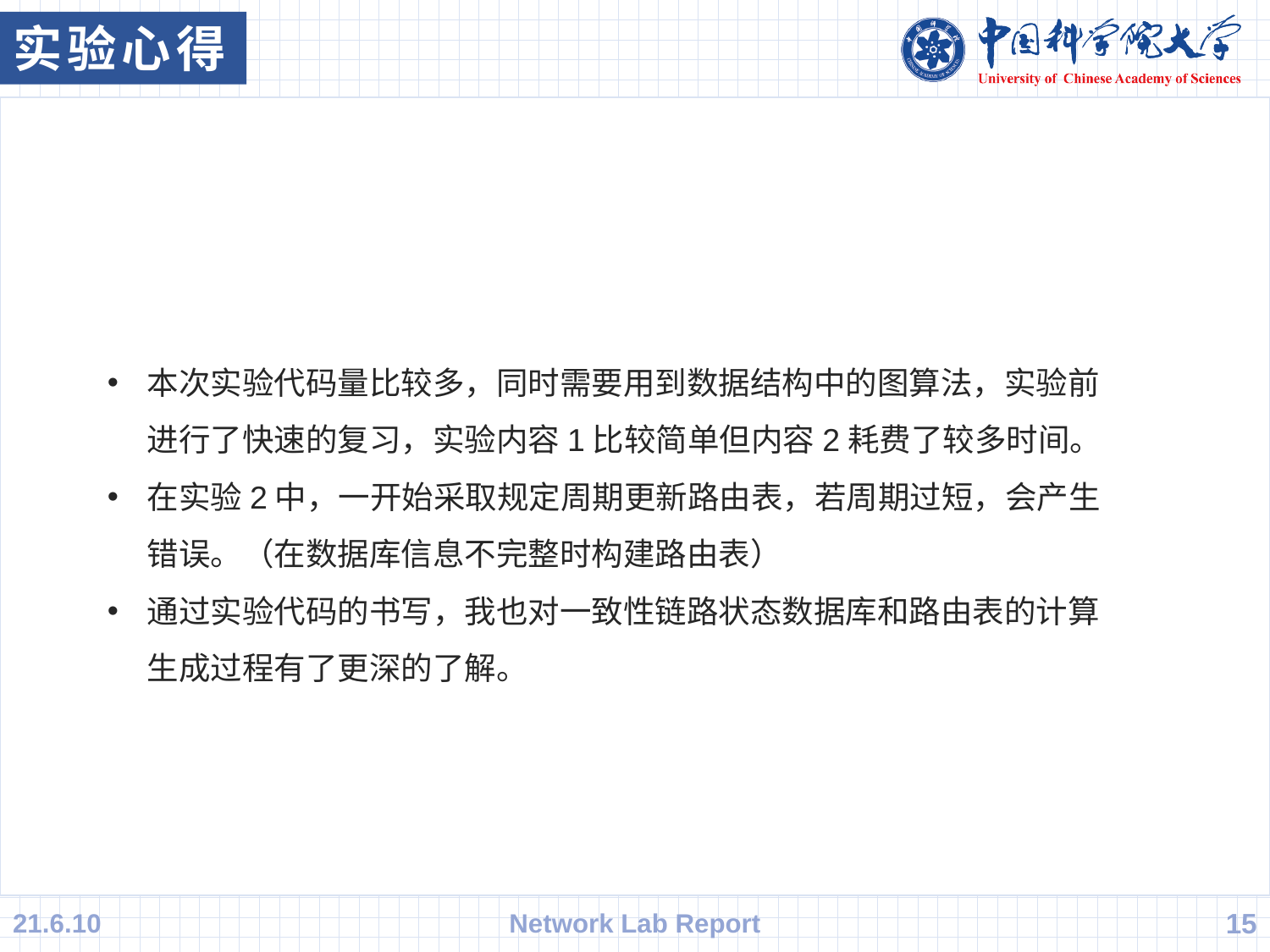

实验心得
本次实验代码量比较多，同时需要用到数据结构中的图算法，实验前进行了快速的复习，实验内容1比较简单但内容2耗费了较多时间。
在实验2中，一开始采取规定周期更新路由表，若周期过短，会产生错误。（在数据库信息不完整时构建路由表）
通过实验代码的书写，我也对一致性链路状态数据库和路由表的计算生成过程有了更深的了解。
21.6.10
Network Lab Report
15